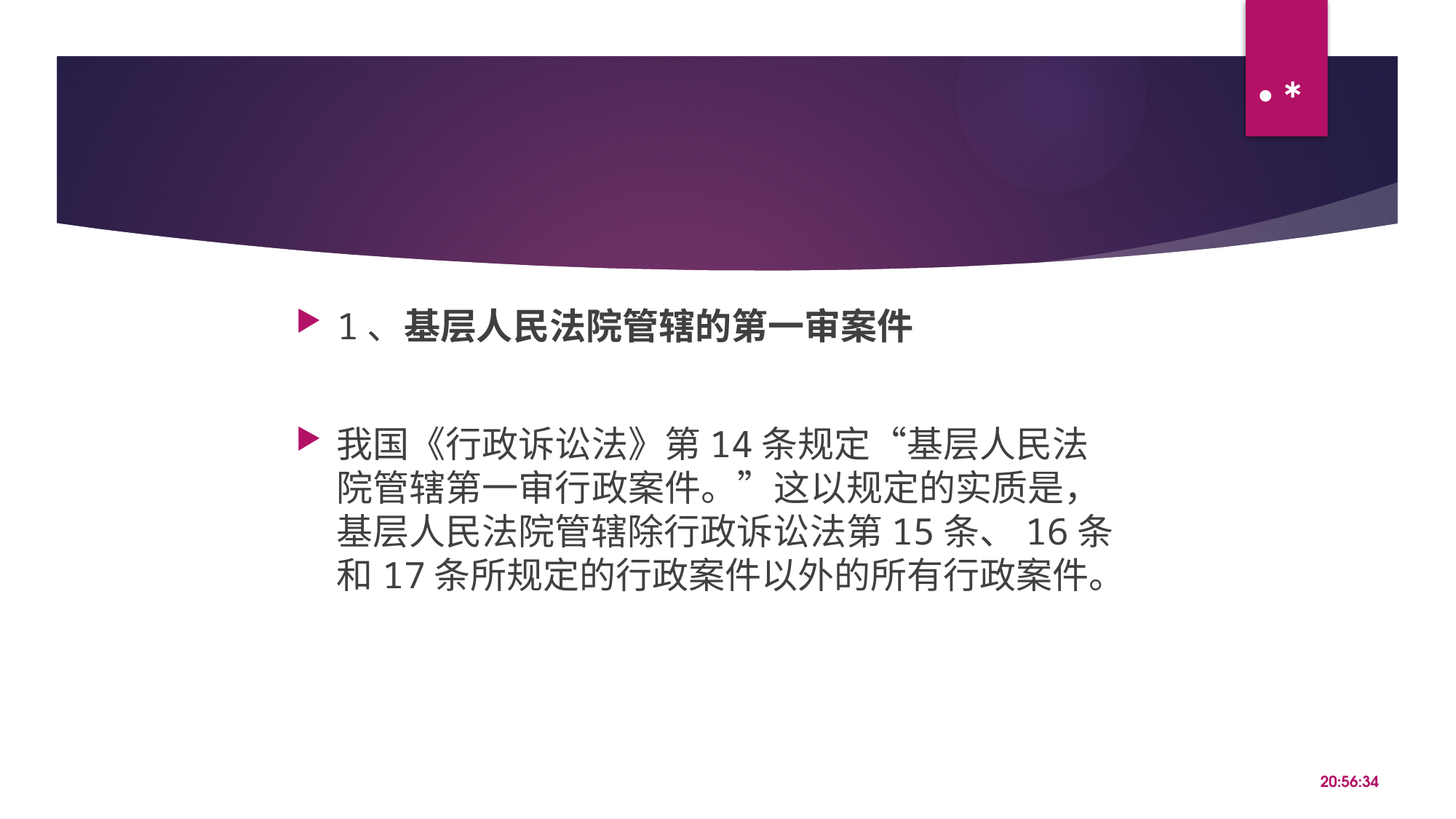

*
#
1、基层人民法院管辖的第一审案件

我国《行政诉讼法》第14条规定“基层人民法院管辖第一审行政案件。”这以规定的实质是，基层人民法院管辖除行政诉讼法第15条、16条和17条所规定的行政案件以外的所有行政案件。

20:56:34